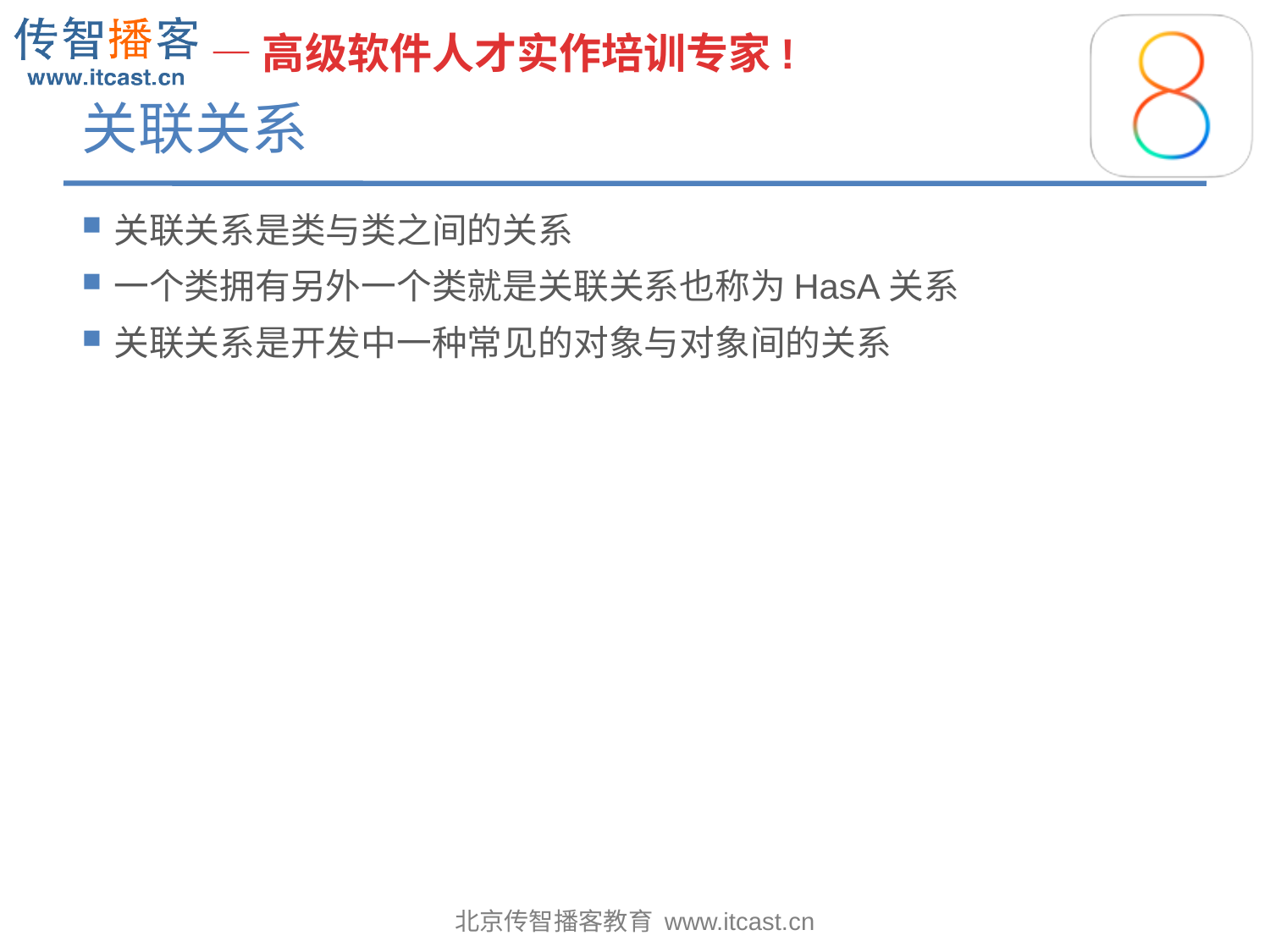

# 关联关系
关联关系是类与类之间的关系
一个类拥有另外一个类就是关联关系也称为HasA关系
关联关系是开发中一种常见的对象与对象间的关系